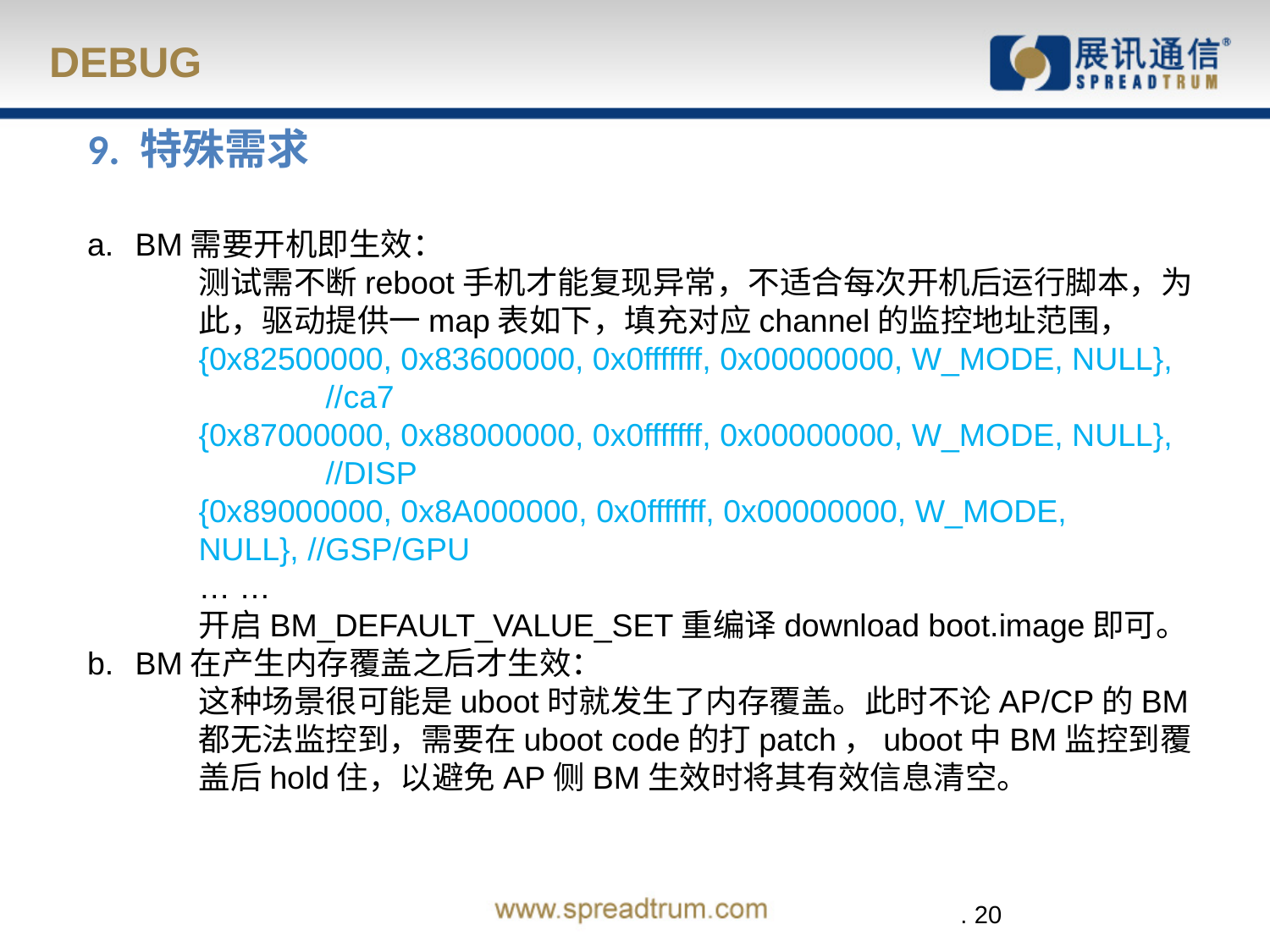

# DEBUG
9. 特殊需求

BM需要开机即生效：
	测试需不断reboot手机才能复现异常，不适合每次开机后运行脚本，为此，驱动提供一map表如下，填充对应channel的监控地址范围，
	{0x82500000, 0x83600000, 0x0fffffff, 0x00000000, W_MODE, NULL},	//ca7
	{0x87000000, 0x88000000, 0x0fffffff, 0x00000000, W_MODE, NULL},	//DISP
	{0x89000000, 0x8A000000, 0x0fffffff, 0x00000000, W_MODE, NULL}, //GSP/GPU
	… …
	开启BM_DEFAULT_VALUE_SET重编译download boot.image即可。
BM在产生内存覆盖之后才生效：
	这种场景很可能是uboot时就发生了内存覆盖。此时不论AP/CP的BM都无法监控到，需要在uboot code的打patch，uboot中BM监控到覆盖后hold住，以避免AP侧BM生效时将其有效信息清空。
  . 20